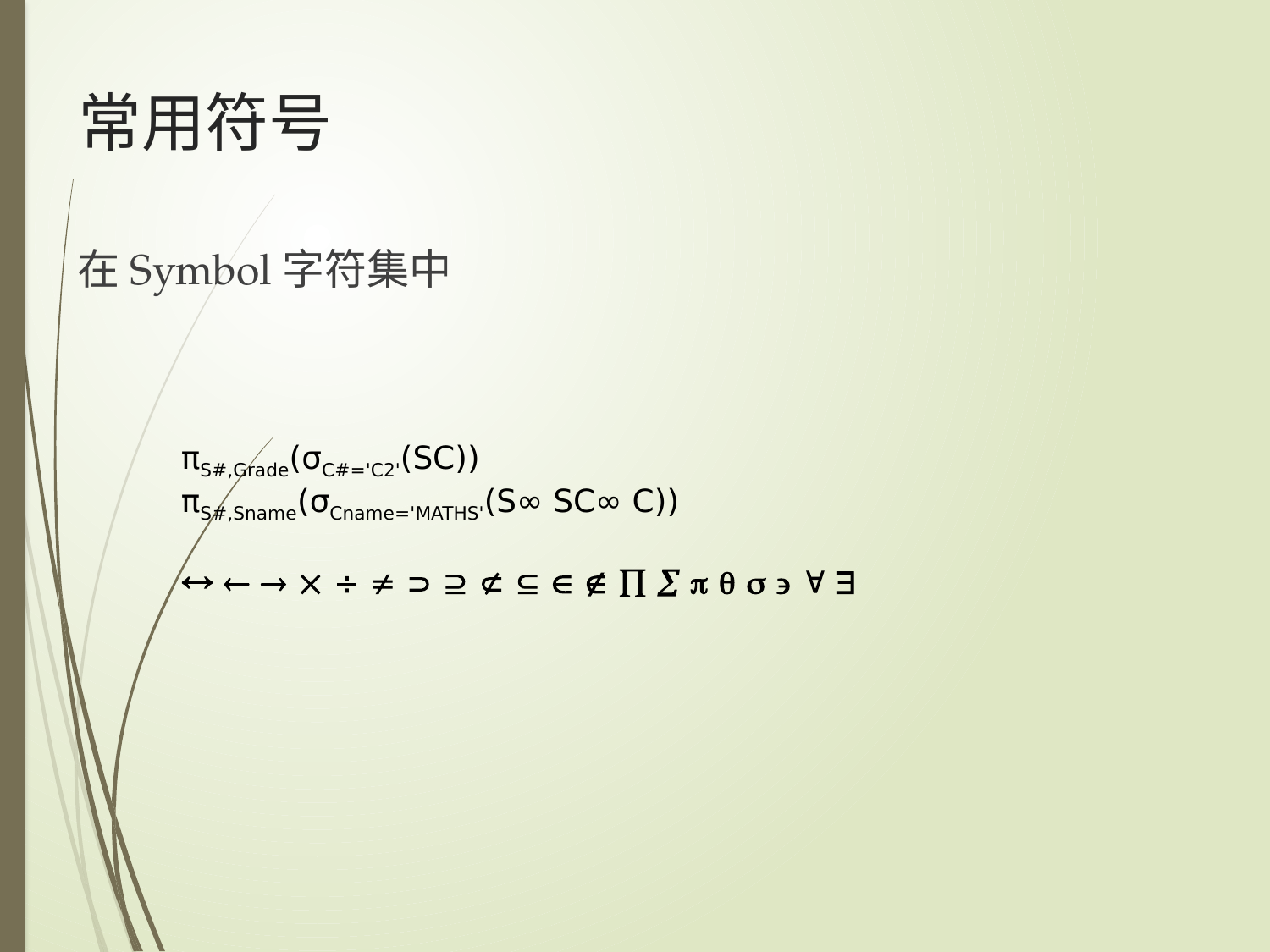

# 常用符号
在Symbol字符集中

πS#,Grade(σC#='C2'(SC))
πS#,Sname(σCname='MATHS'(S∞ SC∞ C))

↔ ← → × ÷ ≠ ⊃ ⊇ ⊄ ⊆ ∈ ∉ ∏ ∑ π θ σ ∋ ∀ ∃